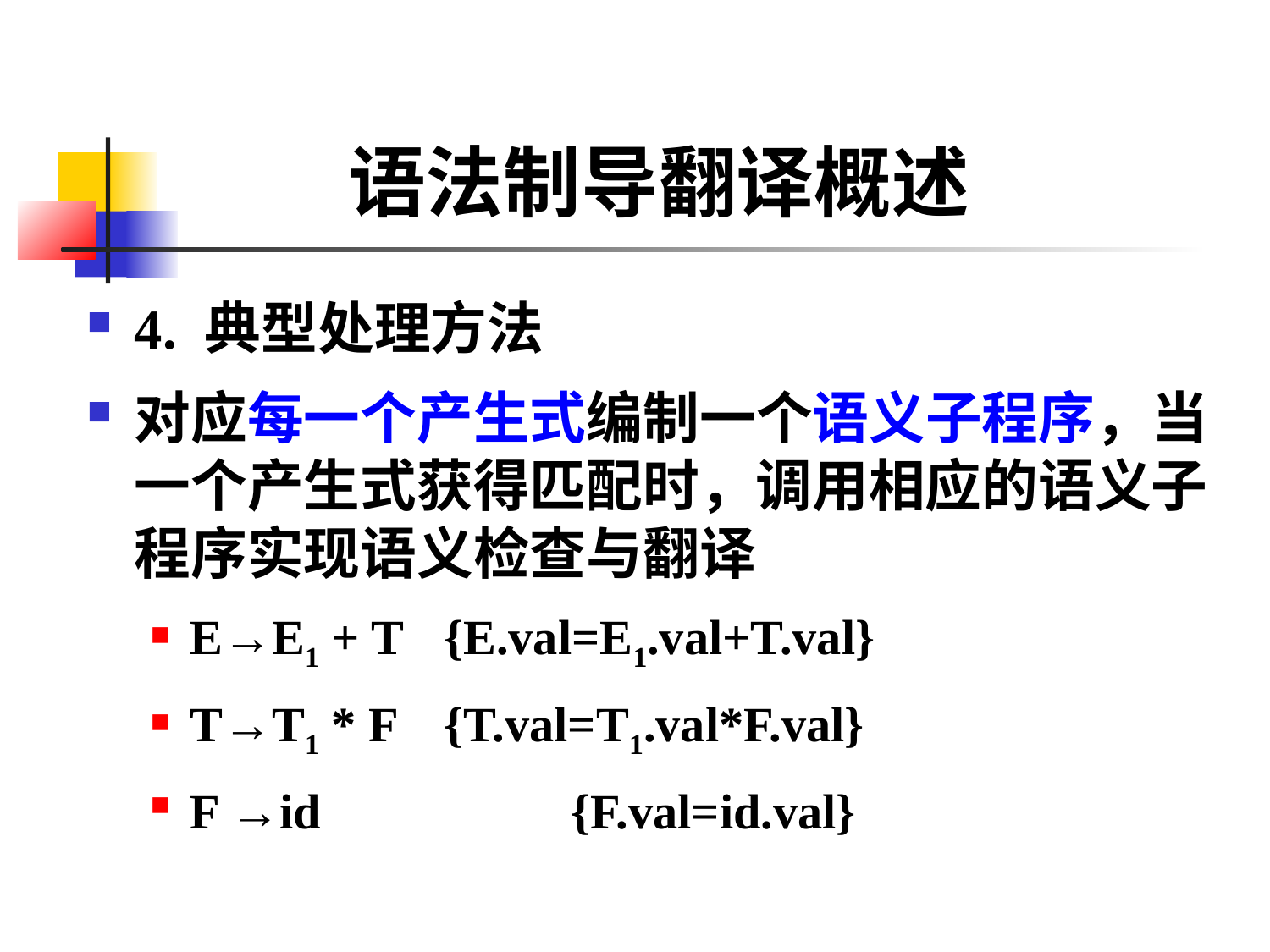

语法制导翻译概述
4. 典型处理方法
对应每一个产生式编制一个语义子程序，当一个产生式获得匹配时，调用相应的语义子程序实现语义检查与翻译
E→E1 + T	{E.val=E1.val+T.val}
T→T1 * F	{T.val=T1.val*F.val}
F →id		{F.val=id.val}